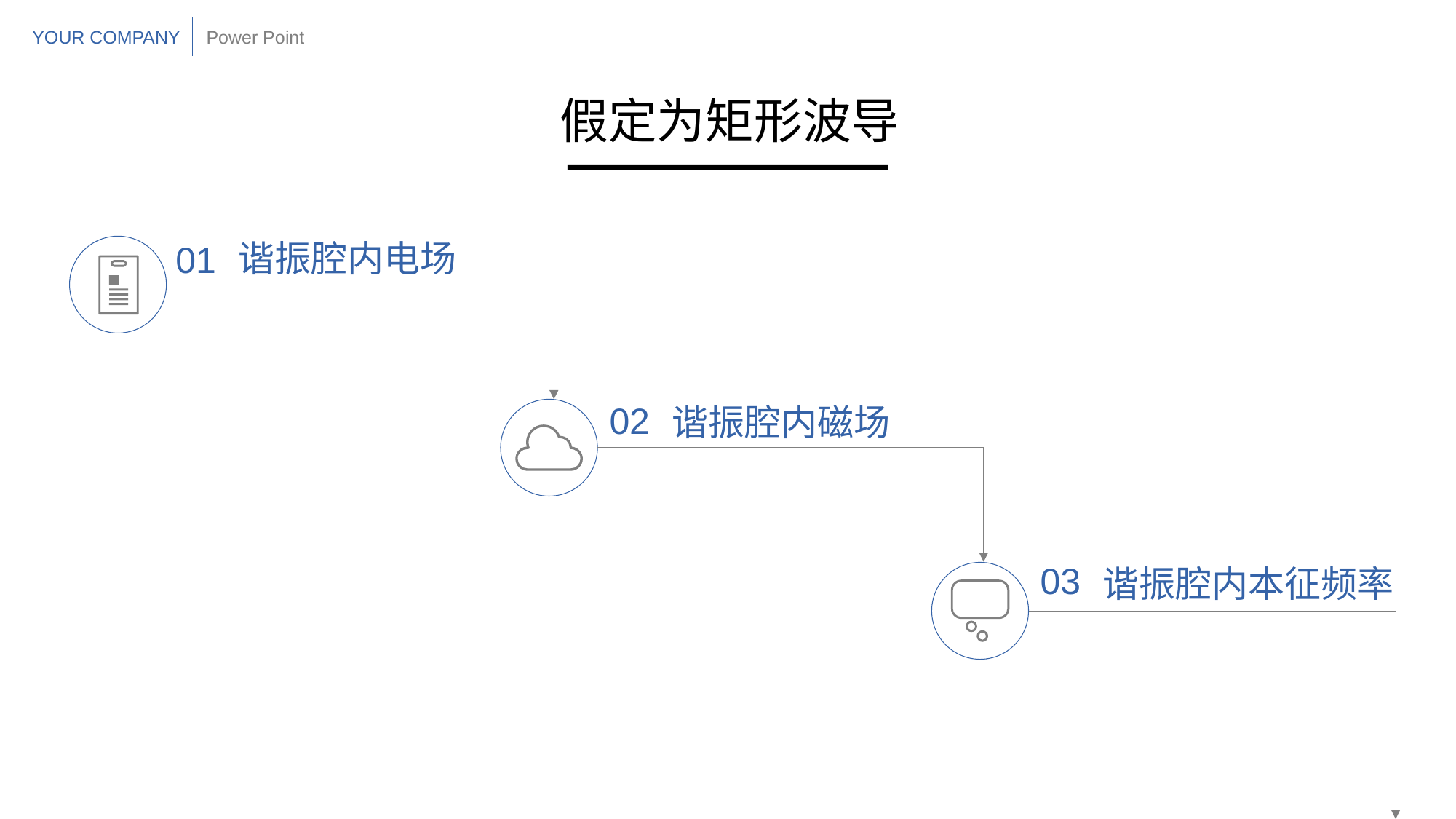

YOUR COMPANY
Power Point
假定为矩形波导

谐振腔内电场
01

02
谐振腔内磁场

03
谐振腔内本征频率